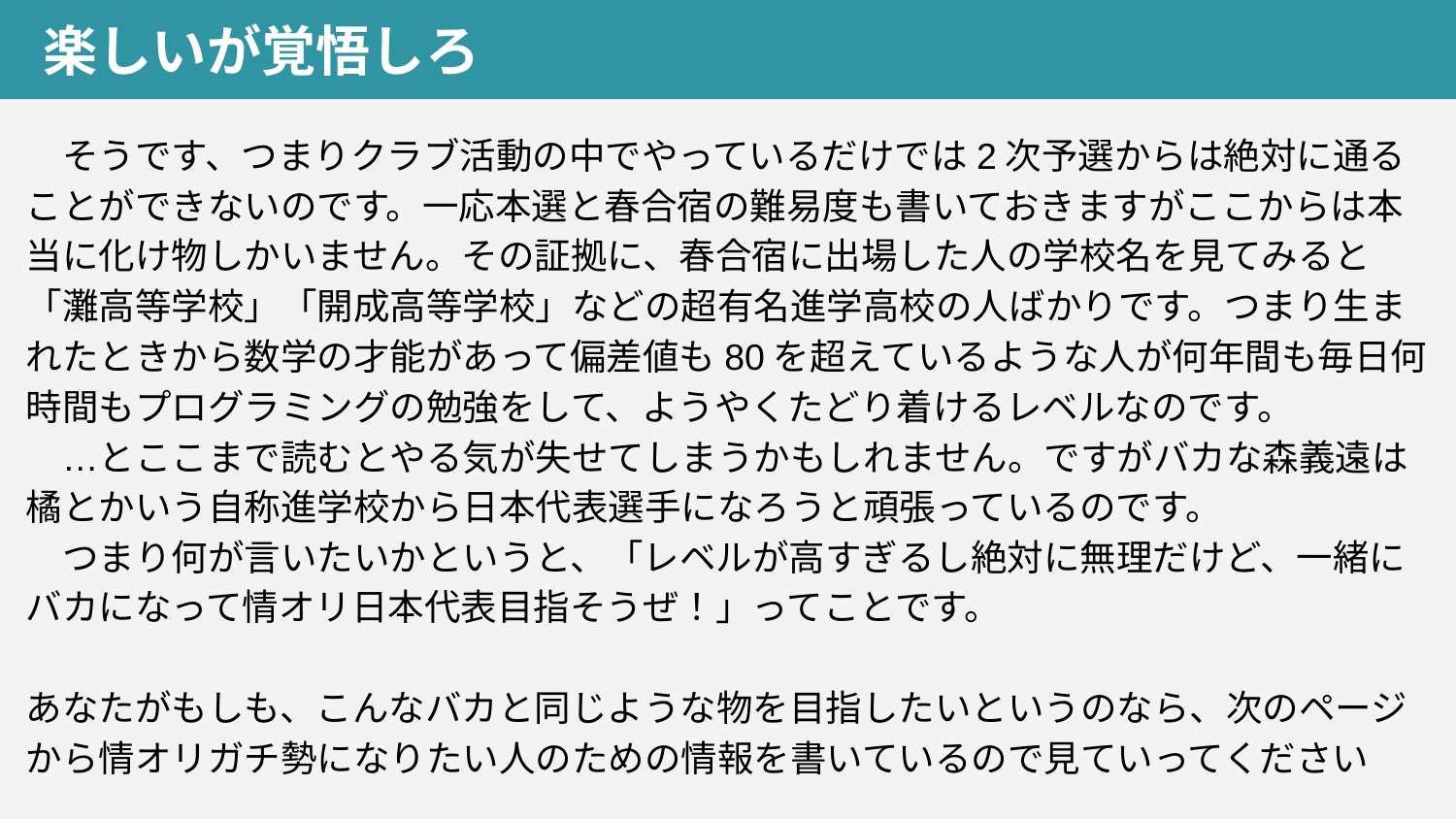

楽しいが覚悟しろ
　そうです、つまりクラブ活動の中でやっているだけでは2次予選からは絶対に通ることができないのです。一応本選と春合宿の難易度も書いておきますがここからは本当に化け物しかいません。その証拠に、春合宿に出場した人の学校名を見てみると「灘高等学校」「開成高等学校」などの超有名進学高校の人ばかりです。つまり生まれたときから数学の才能があって偏差値も80を超えているような人が何年間も毎日何時間もプログラミングの勉強をして、ようやくたどり着けるレベルなのです。
　…とここまで読むとやる気が失せてしまうかもしれません。ですがバカな森義遠は橘とかいう自称進学校から日本代表選手になろうと頑張っているのです。
　つまり何が言いたいかというと、「レベルが高すぎるし絶対に無理だけど、一緒にバカになって情オリ日本代表目指そうぜ！」ってことです。

あなたがもしも、こんなバカと同じような物を目指したいというのなら、次のページから情オリガチ勢になりたい人のための情報を書いているので見ていってください